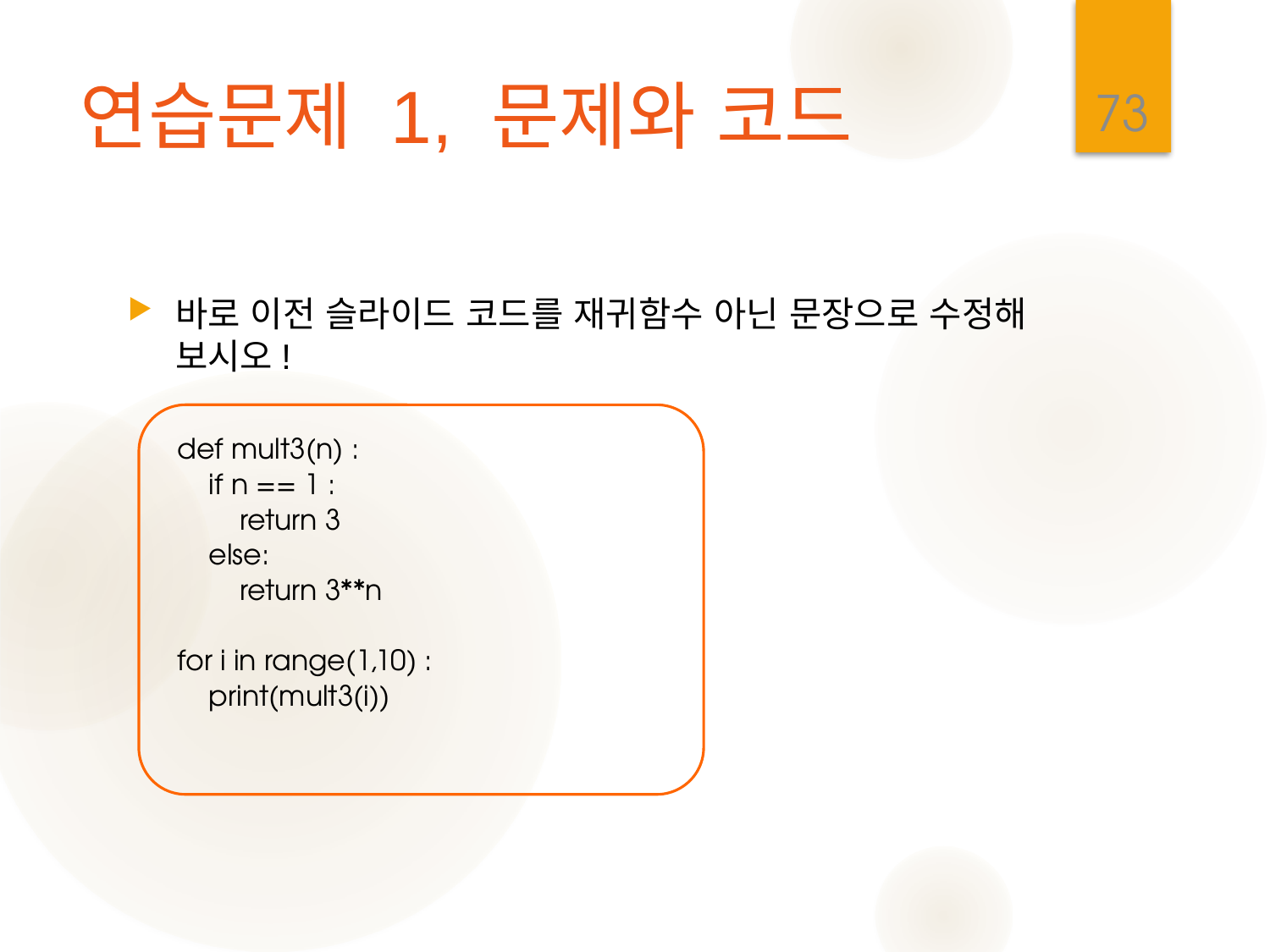

73
# 연습문제 1, 문제와 코드
바로 이전 슬라이드 코드를 재귀함수 아닌 문장으로 수정해 보시오!

def mult3(n) :
    if n == 1 :
        return 3
    else:
        return 3**n

for i in range(1,10) :
    print(mult3(i))